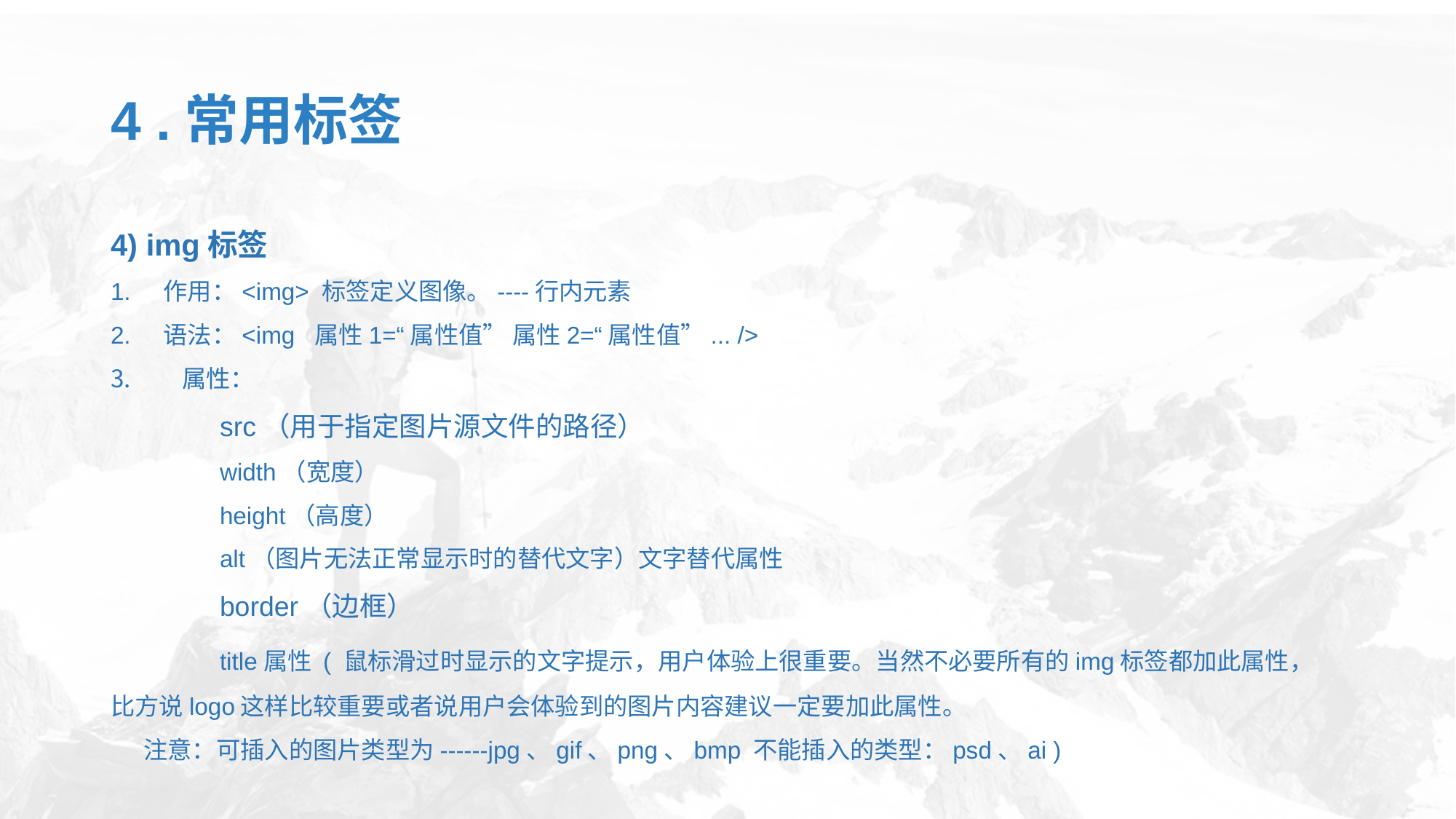

# 4 .常用标签

4) img标签
1.    作用：<img> 标签定义图像。----行内元素
2.    语法：<img  属性1=“属性值” 属性2=“属性值”... />
  属性：
	src（用于指定图片源文件的路径）
	width（宽度）
	height（高度）
	alt（图片无法正常显示时的替代文字）文字替代属性
	border（边框）
	title属性 ( 鼠标滑过时显示的文字提示，用户体验上很重要。当然不必要所有的img标签都加此属性，比方说logo这样比较重要或者说用户会体验到的图片内容建议一定要加此属性。
     注意：可插入的图片类型为------jpg、gif、png、bmp 不能插入的类型：psd、ai )